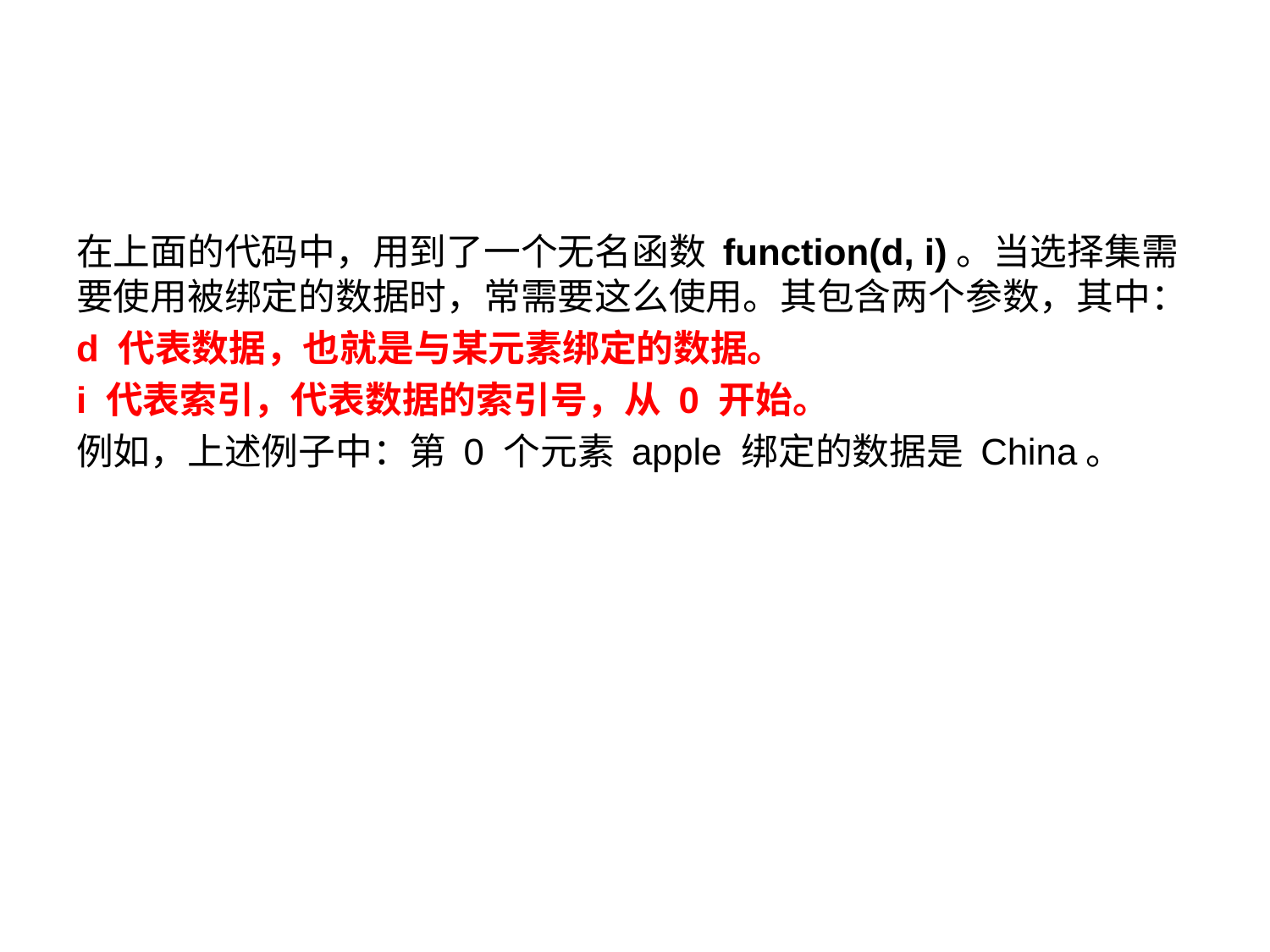

#
在上面的代码中，用到了一个无名函数 function(d, i)。当选择集需要使用被绑定的数据时，常需要这么使用。其包含两个参数，其中：
d 代表数据，也就是与某元素绑定的数据。
i 代表索引，代表数据的索引号，从 0 开始。
例如，上述例子中：第 0 个元素 apple 绑定的数据是 China。